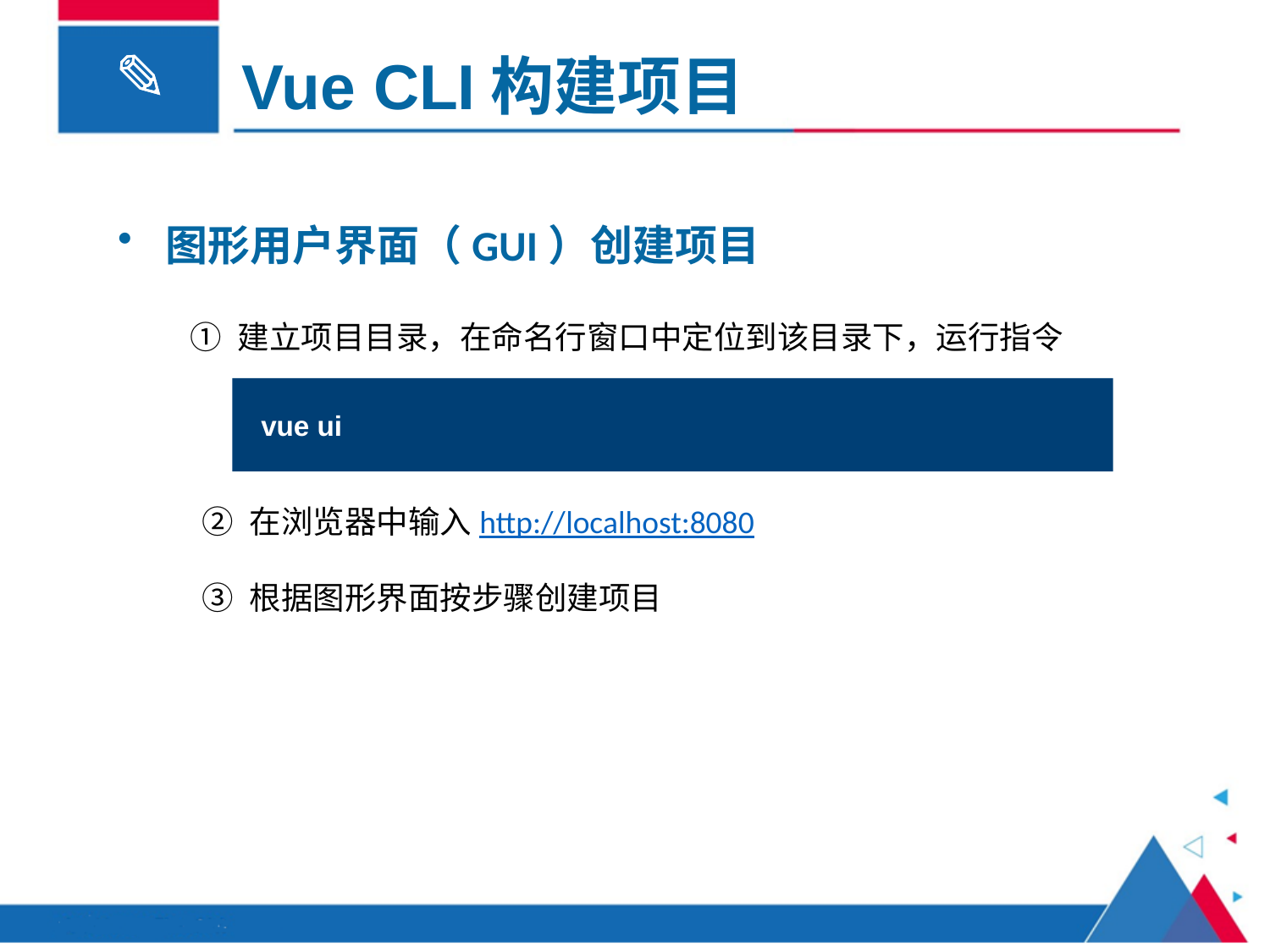

Vue CLI构建项目
图形用户界面（GUI）创建项目

组件示例
知识点概述
建立项目目录，在命名行窗口中定位到该目录下，运行指令

vue ui
在浏览器中输入http://localhost:8080

根据图形界面按步骤创建项目